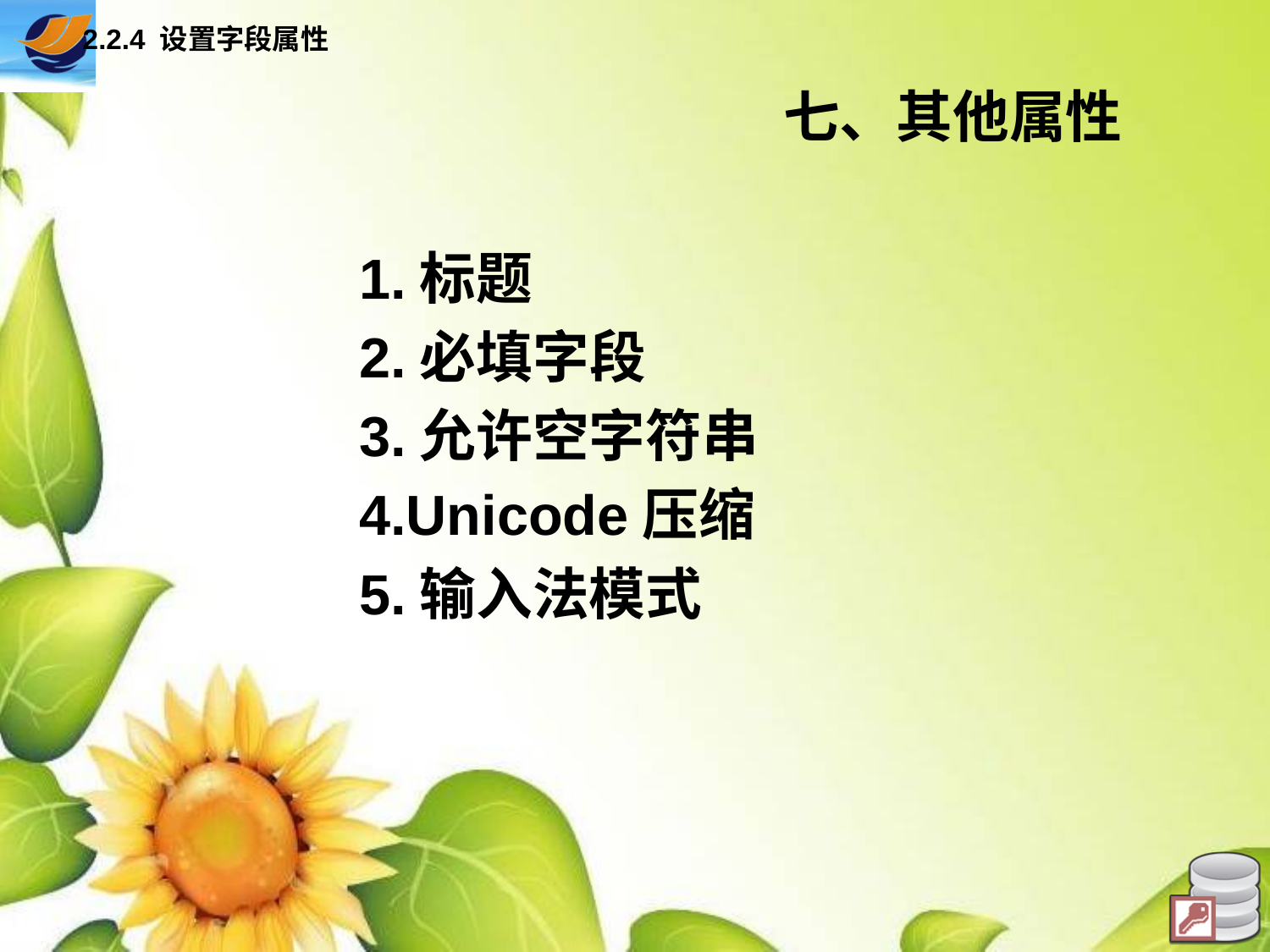

2.2.4 设置字段属性
# 七、其他属性
1.标题
2.必填字段
3.允许空字符串
4.Unicode压缩
5.输入法模式